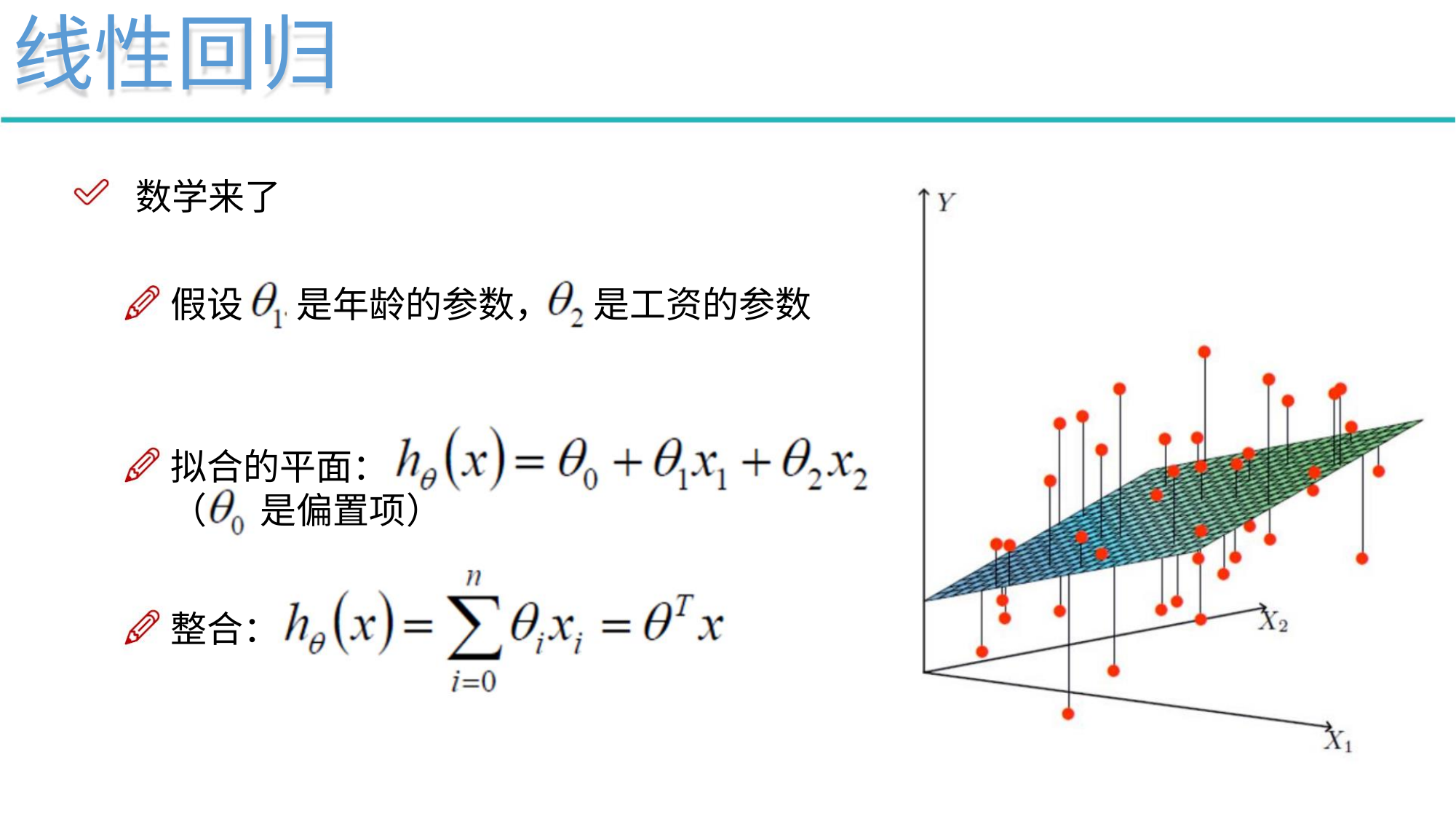

线性回归
数学来了
假设 是年龄的参数， 是工资的参数
拟合的平面：
（ 是偏置项）
整合：